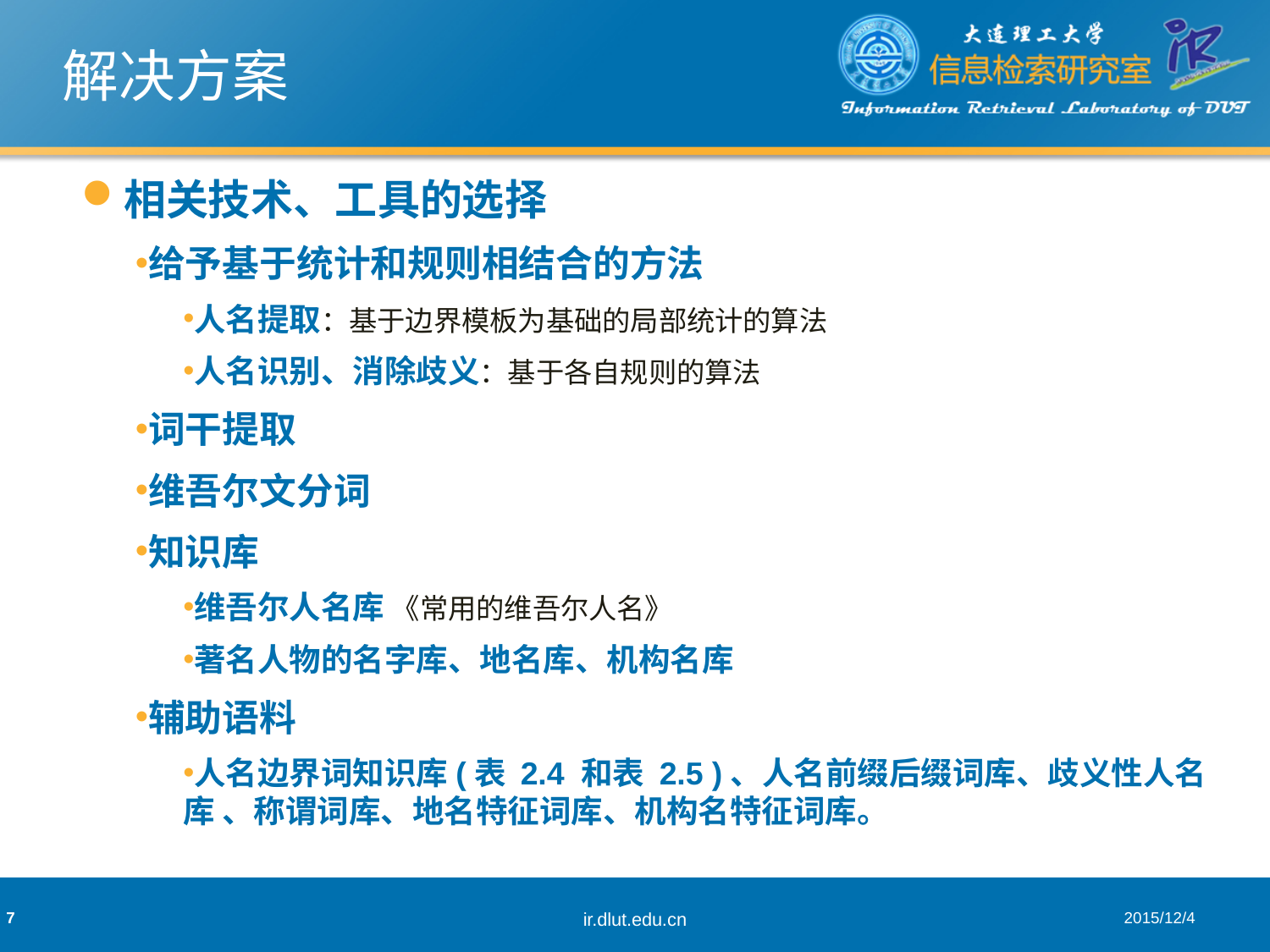

# 解决方案
相关技术、工具的选择
给予基于统计和规则相结合的方法
人名提取：基于边界模板为基础的局部统计的算法
人名识别、消除歧义：基于各自规则的算法
词干提取
维吾尔文分词
知识库
维吾尔人名库 《常用的维吾尔人名》
著名人物的名字库、地名库、机构名库
辅助语料
人名边界词知识库(表 2.4 和表 2.5 )、人名前缀后缀词库、歧义性人名库 、称谓词库、地名特征词库、机构名特征词库。